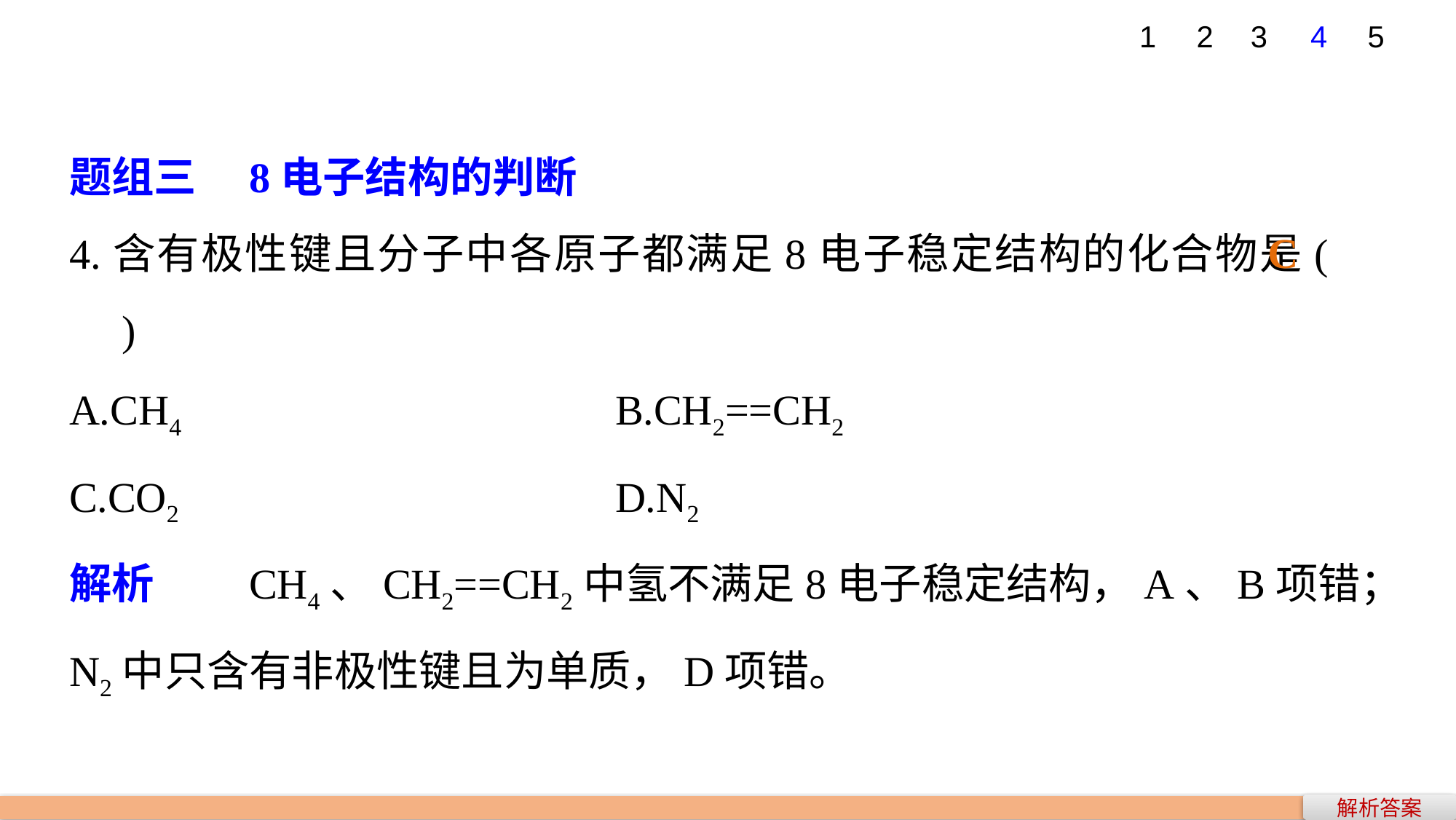

1
2
3
4
5
题组三　8电子结构的判断
4.含有极性键且分子中各原子都满足8电子稳定结构的化合物是(　　)
A.CH4  				B.CH2==CH2
C.CO2  				D.N2
解析　　CH4、CH2==CH2中氢不满足8电子稳定结构，A、B项错；
N2中只含有非极性键且为单质，D项错。
C
解析答案